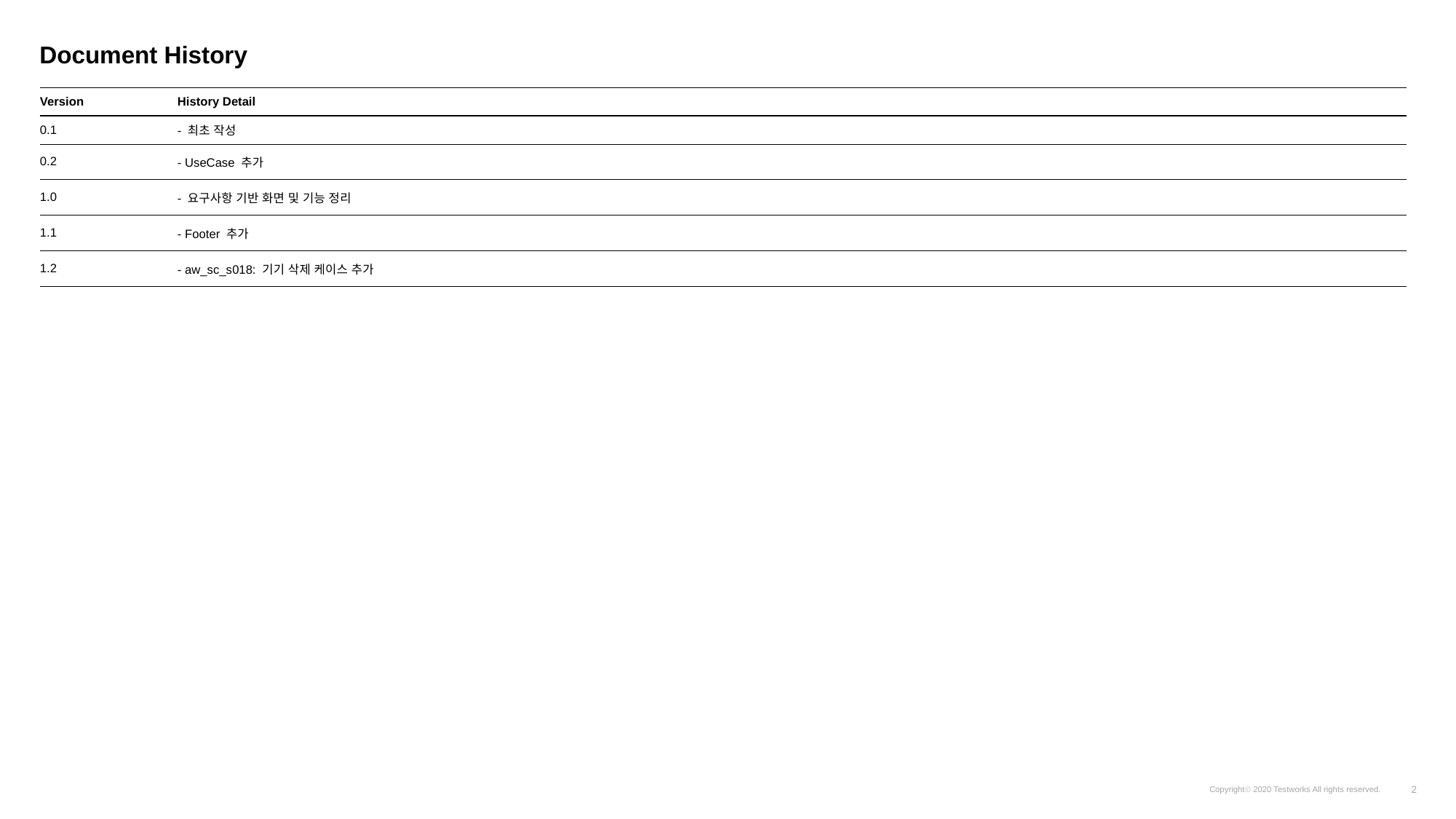

Document History
| Version | History Detail |
| --- | --- |
| 0.1 | - 최초 작성 |
| 0.2 | - UseCase 추가 |
| 1.0 | - 요구사항 기반 화면 및 기능 정리 |
| 1.1 | - Footer 추가 |
| 1.2 | - aw\_sc\_s018: 기기 삭제 케이스 추가 |